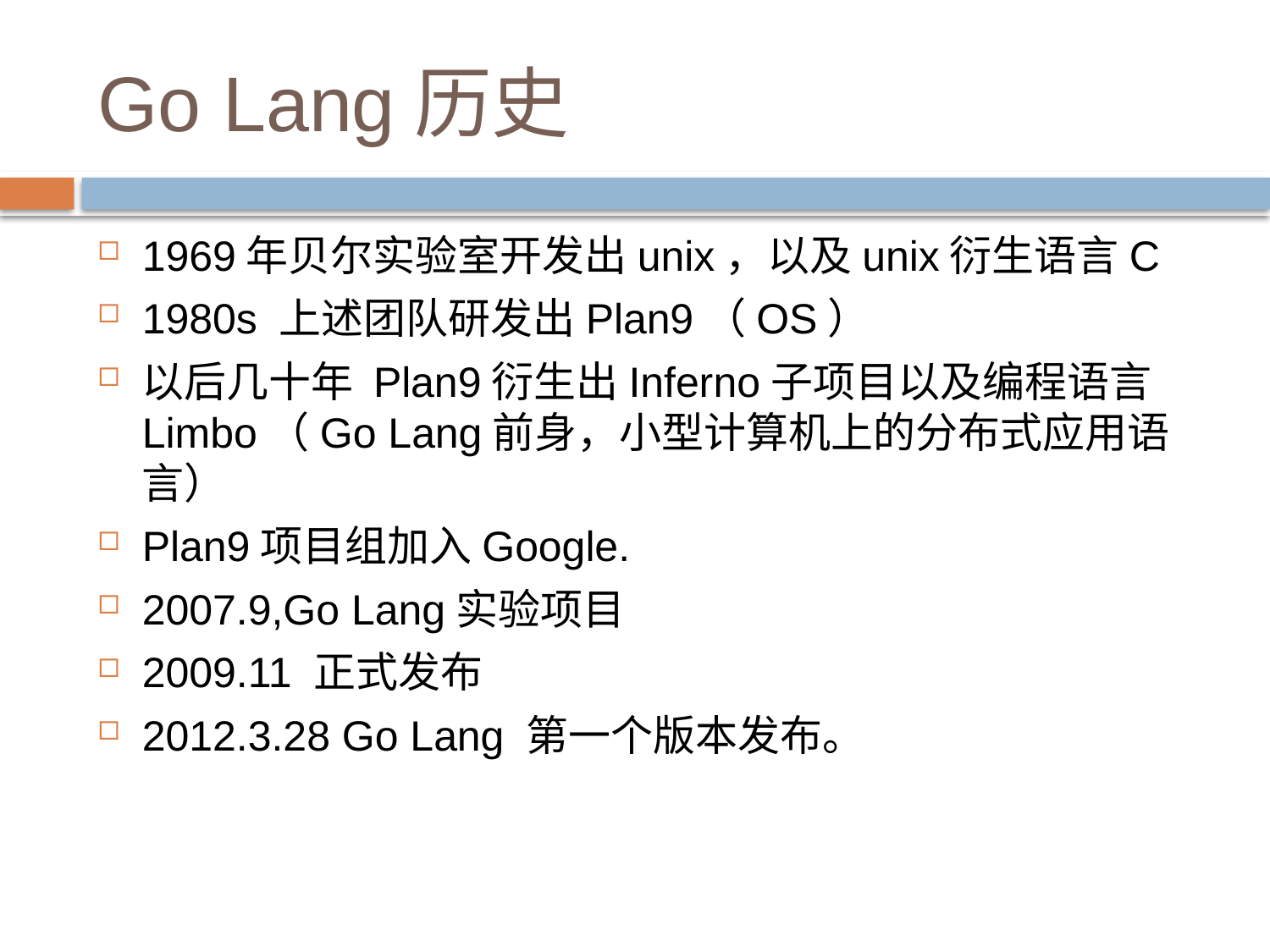

# Go Lang历史
1969年贝尔实验室开发出unix，以及unix衍生语言C
1980s 上述团队研发出Plan9（OS）
以后几十年 Plan9衍生出Inferno子项目以及编程语言Limbo（Go Lang前身，小型计算机上的分布式应用语言）
Plan9项目组加入Google.
2007.9,Go Lang实验项目
2009.11 正式发布
2012.3.28 Go Lang 第一个版本发布。